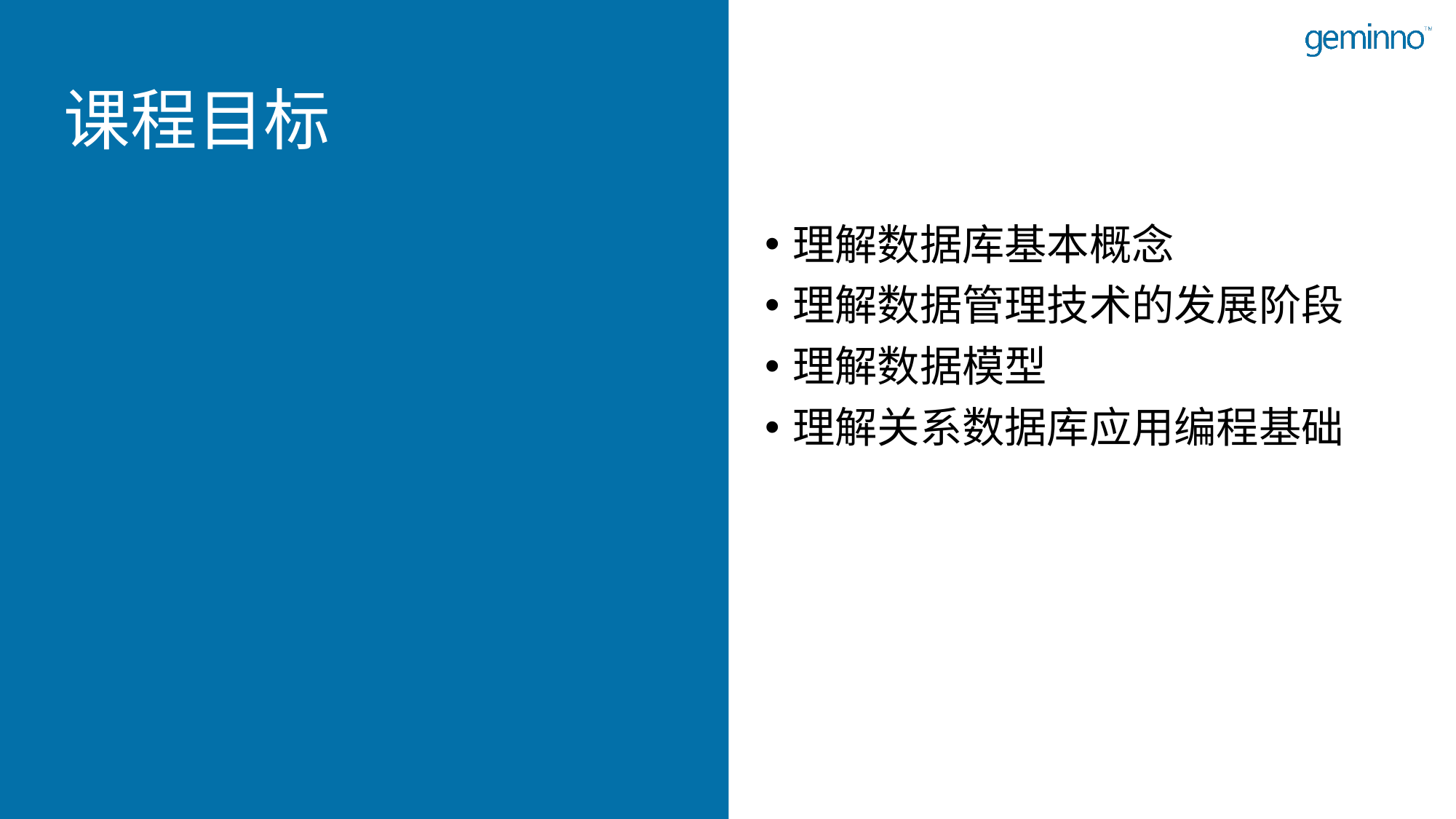

# 课程目标
理解数据库基本概念
理解数据管理技术的发展阶段
理解数据模型
理解关系数据库应用编程基础